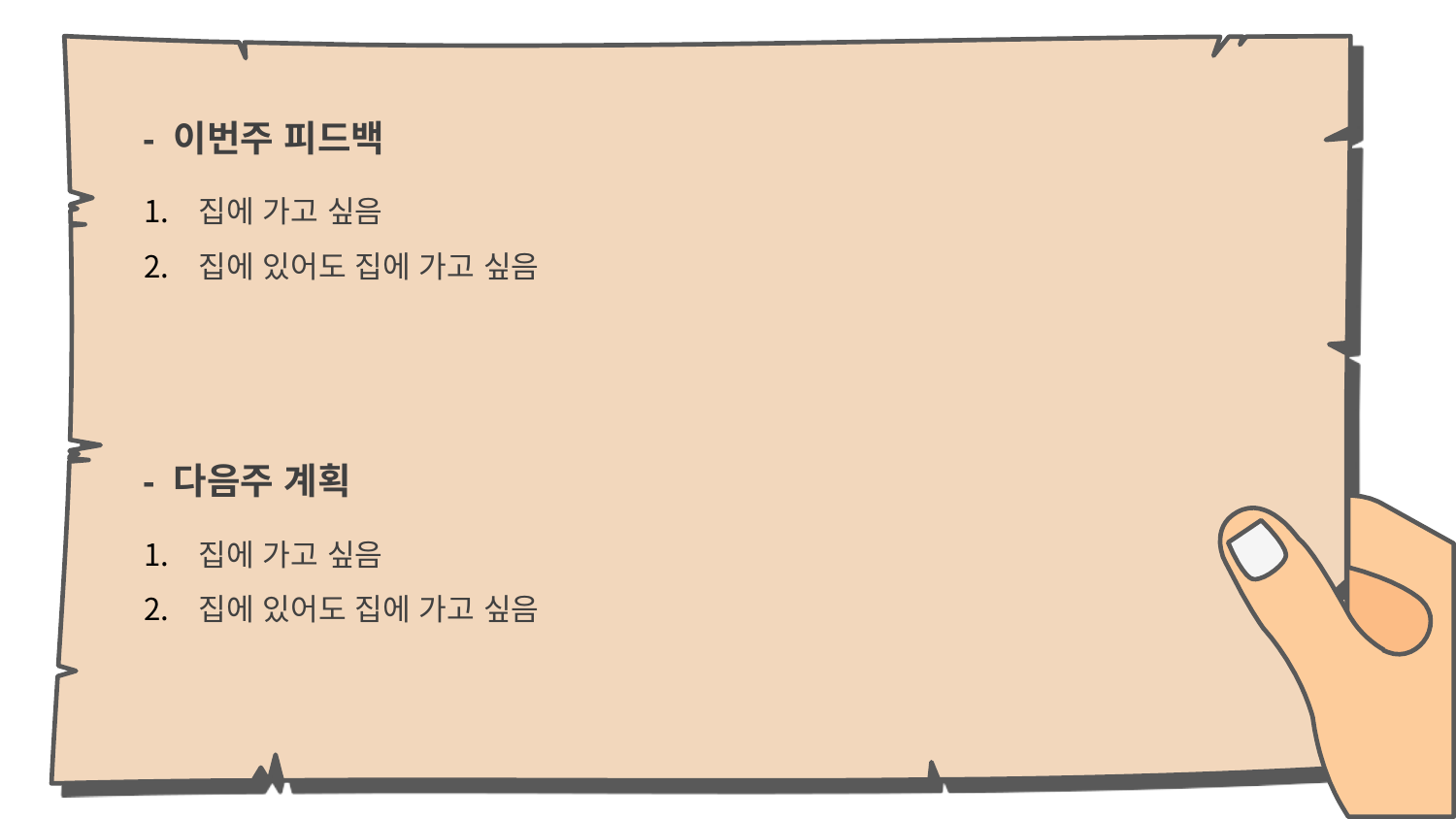

- 이번주 피드백
집에 가고 싶음
집에 있어도 집에 가고 싶음
- 다음주 계획

집에 가고 싶음
집에 있어도 집에 가고 싶음